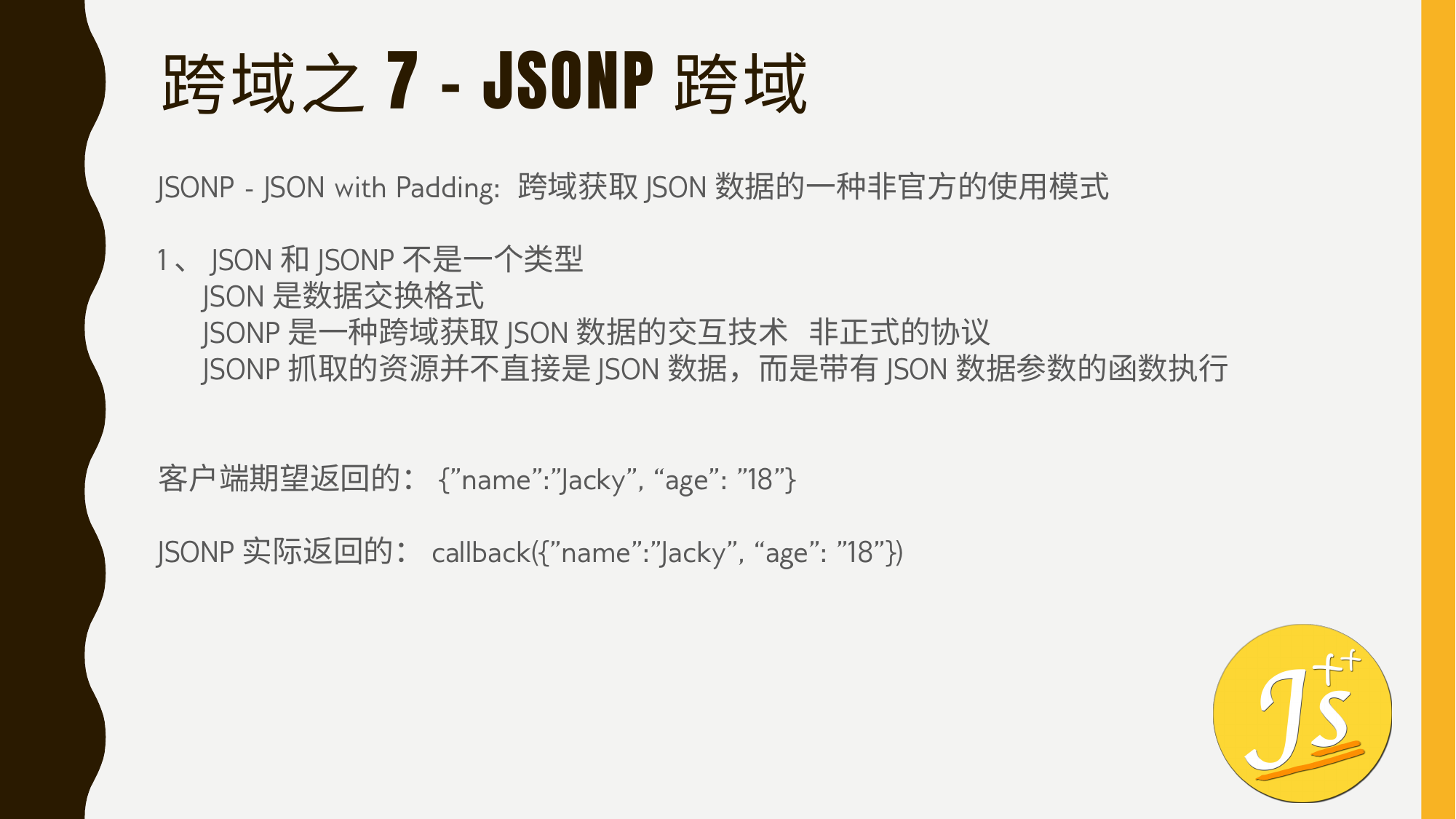

# 跨域之7 – JSONP跨域
JSONP - JSON with Padding: 跨域获取JSON数据的一种非官方的使用模式

1、JSON和JSONP不是一个类型
     JSON是数据交换格式
     JSONP是一种跨域获取JSON数据的交互技术   非正式的协议
     JSONP抓取的资源并不直接是JSON数据，而是带有JSON数据参数的函数执行

客户端期望返回的：{”name”:”Jacky”, “age”: ”18”}

JSONP实际返回的：callback({”name”:”Jacky”, “age”: ”18”})